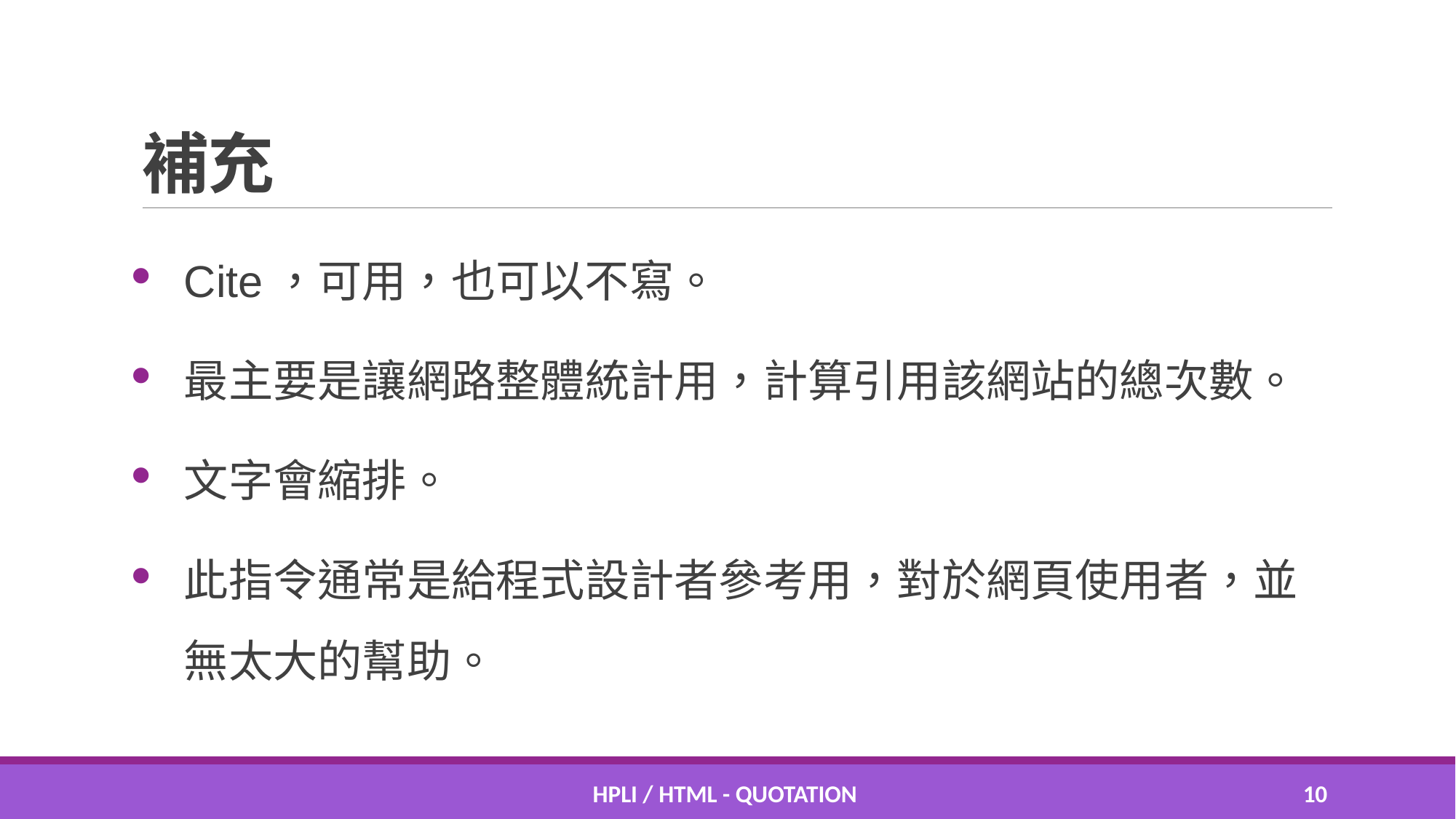

# 補充
Cite，可用，也可以不寫。
最主要是讓網路整體統計用，計算引用該網站的總次數。
文字會縮排。
此指令通常是給程式設計者參考用，對於網頁使用者，並無太大的幫助。

HPLI / HTML - Quotation
10